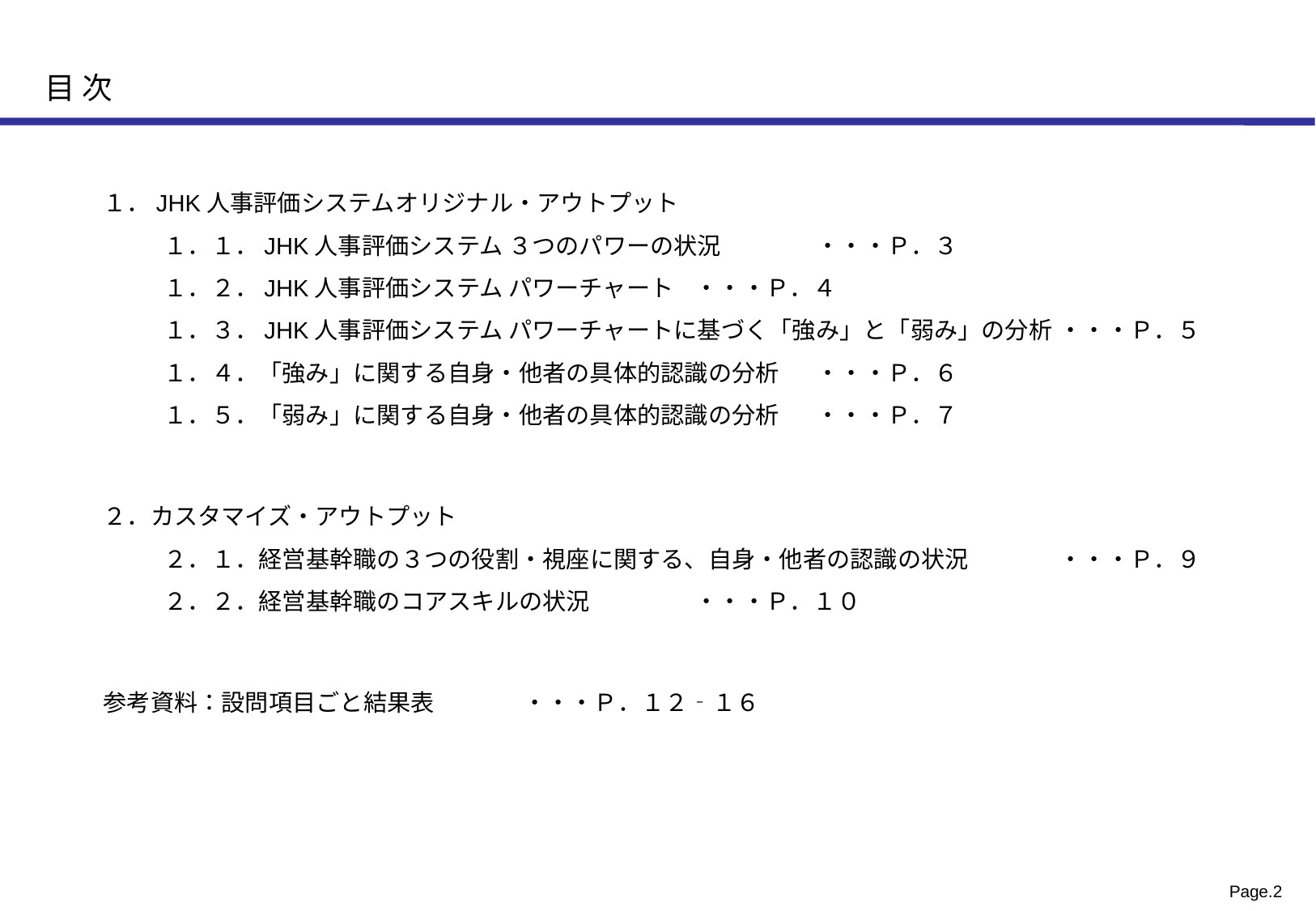

# 目 次
１．JHK人事評価システムオリジナル・アウトプット
１．１．JHK人事評価システム ３つのパワーの状況	・・・Ｐ．３
１．２．JHK人事評価システム パワーチャート	・・・Ｐ．４
１．３．JHK人事評価システム パワーチャートに基づく「強み」と「弱み」の分析	・・・Ｐ．５
１．４．「強み」に関する自身・他者の具体的認識の分析	・・・Ｐ．６
１．５．「弱み」に関する自身・他者の具体的認識の分析	・・・Ｐ．７

２．カスタマイズ・アウトプット
２．１．経営基幹職の３つの役割・視座に関する、自身・他者の認識の状況	・・・Ｐ．９
２．２．経営基幹職のコアスキルの状況	・・・Ｐ．１０

参考資料：設問項目ごと結果表	・・・Ｐ．１２‐１６